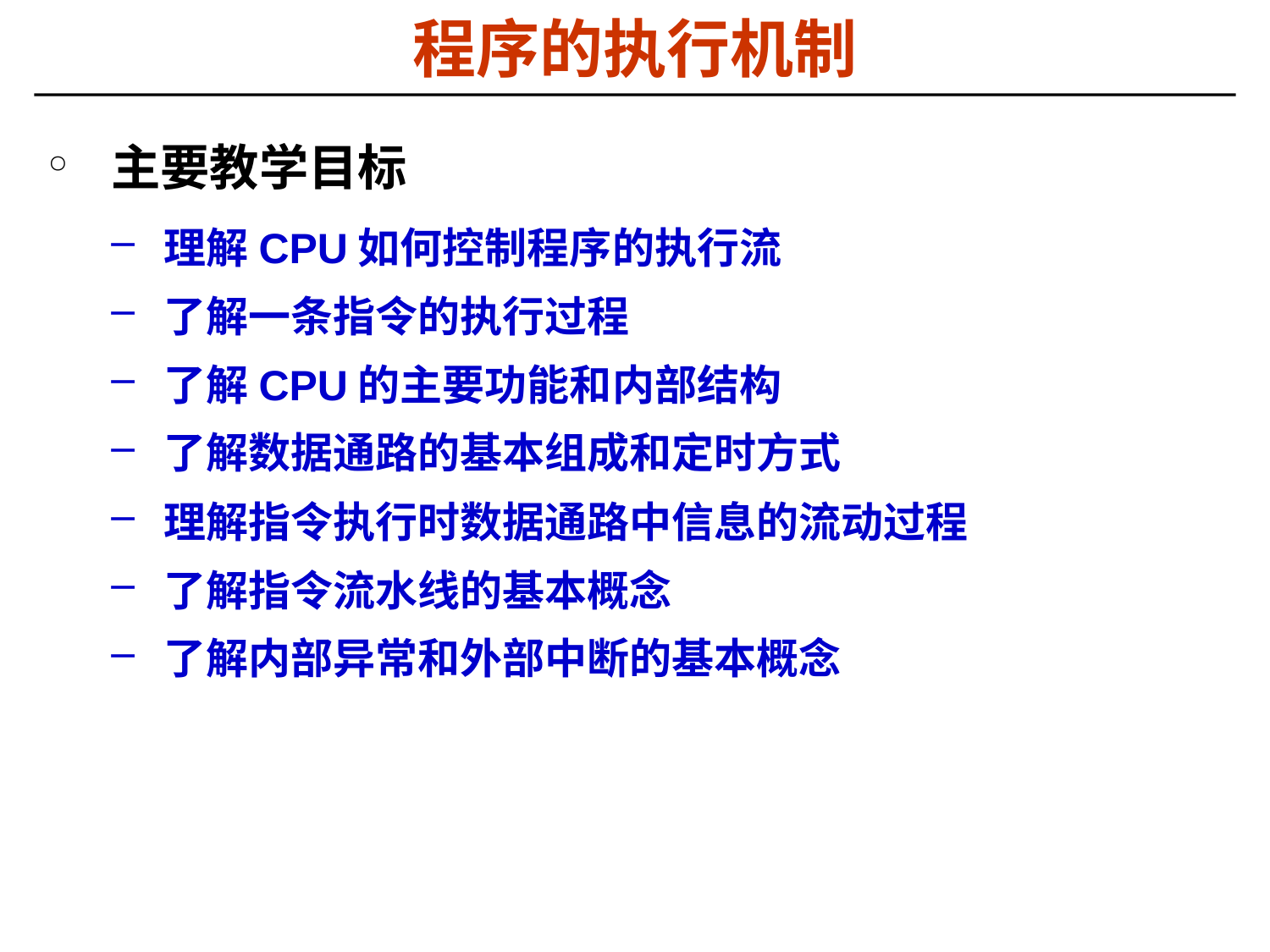

程序的执行机制
主要教学目标
理解CPU如何控制程序的执行流
了解一条指令的执行过程
了解CPU的主要功能和内部结构
了解数据通路的基本组成和定时方式
理解指令执行时数据通路中信息的流动过程
了解指令流水线的基本概念
了解内部异常和外部中断的基本概念